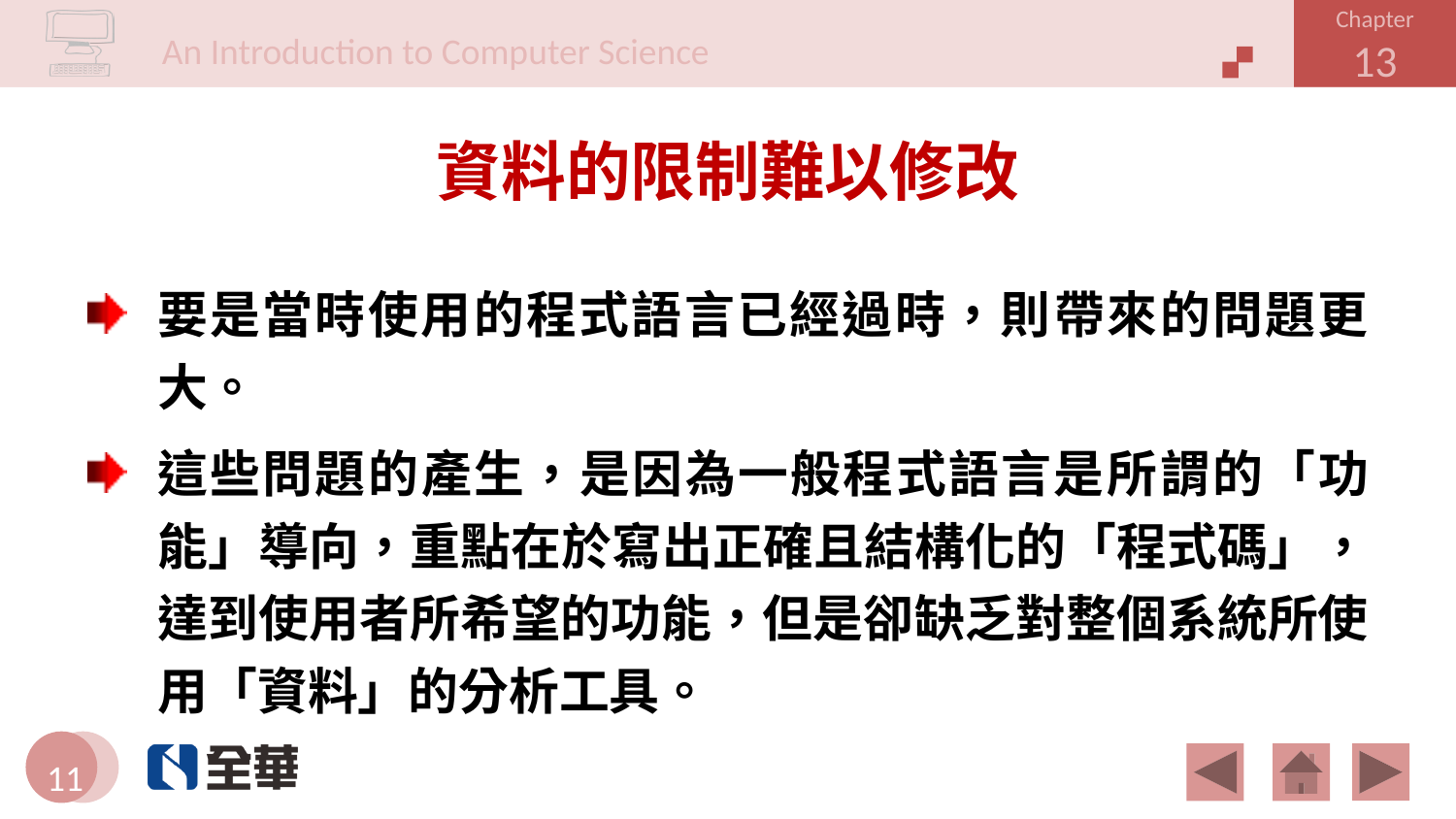

# 資料的限制難以修改
要是當時使用的程式語言已經過時，則帶來的問題更大。
這些問題的產生，是因為一般程式語言是所謂的「功能」導向，重點在於寫出正確且結構化的「程式碼」，達到使用者所希望的功能，但是卻缺乏對整個系統所使用「資料」的分析工具。